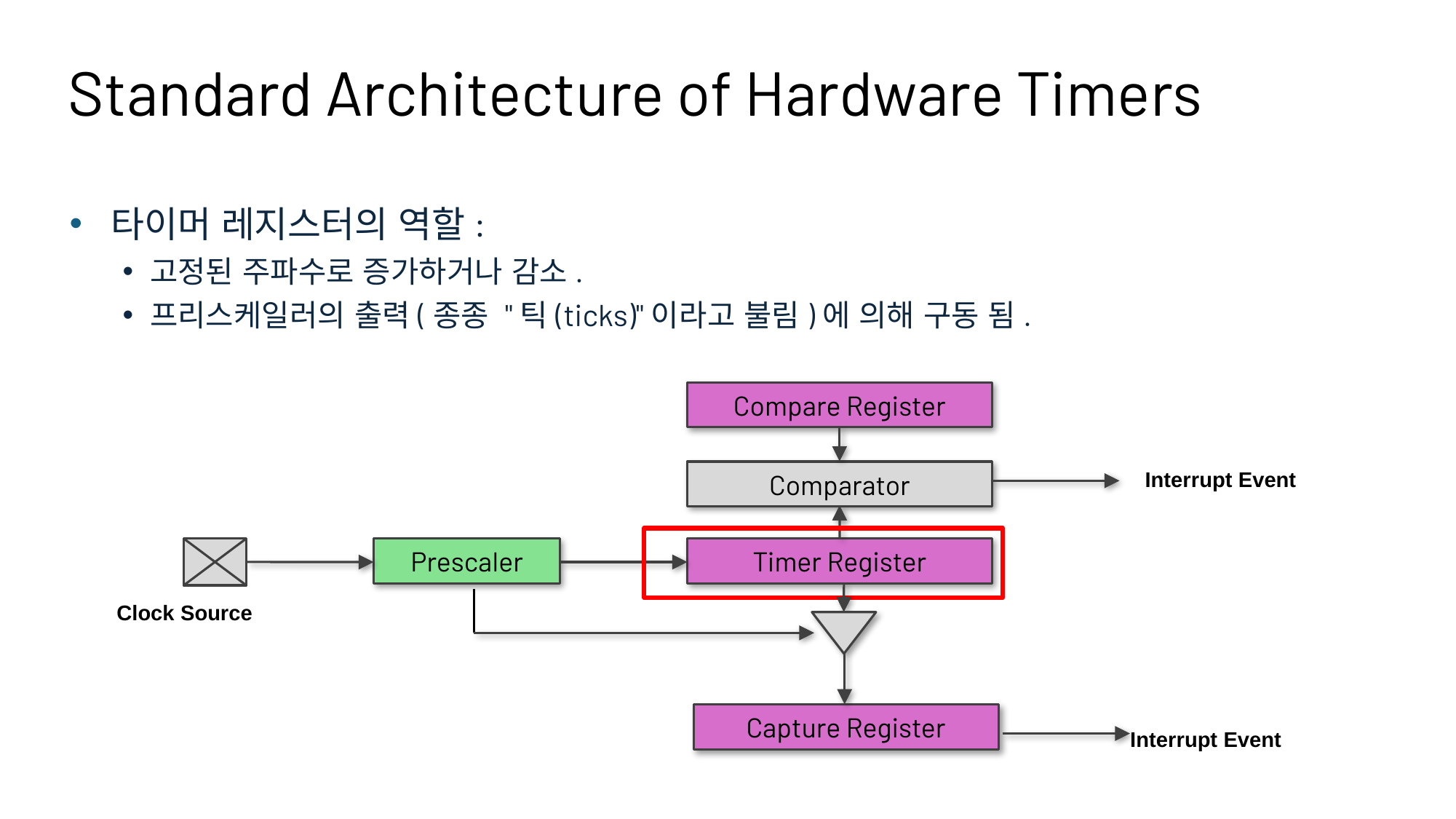

# Standard Architecture of Hardware Timers
타이머 레지스터의 역할:
고정된 주파수로 증가하거나 감소.
프리스케일러의 출력(종종 "틱(ticks)"이라고 불림)에 의해 구동 됨.
Compare Register
Interrupt Event
Comparator

Timer Register
Prescaler

Clock Source

Capture Register
Interrupt Event